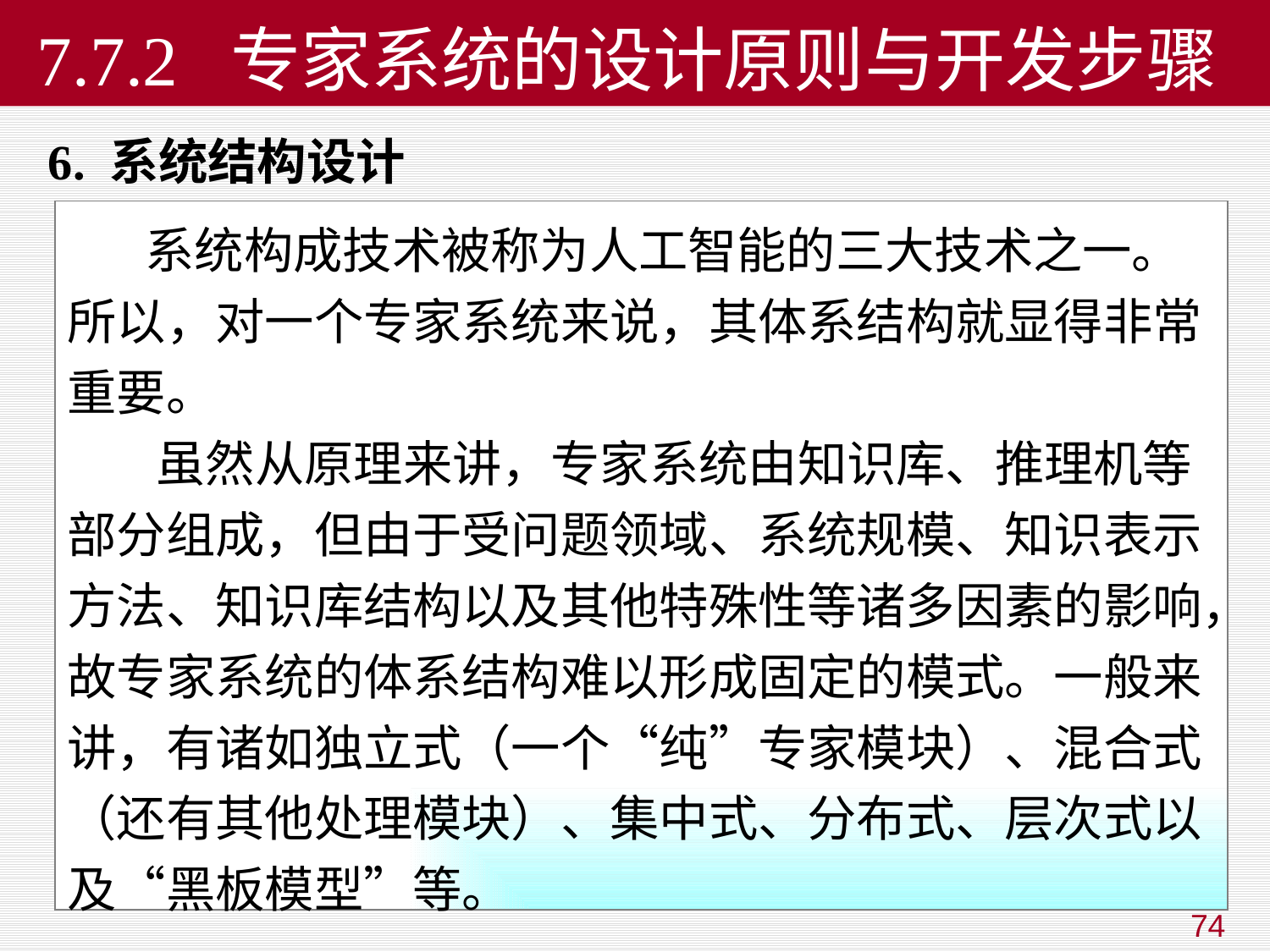

# 7.7.2  专家系统的设计原则与开发步骤
6. 系统结构设计
      系统构成技术被称为人工智能的三大技术之一。所以，对一个专家系统来说，其体系结构就显得非常重要。
       虽然从原理来讲，专家系统由知识库、推理机等部分组成，但由于受问题领域、系统规模、知识表示方法、知识库结构以及其他特殊性等诸多因素的影响，故专家系统的体系结构难以形成固定的模式。一般来讲，有诸如独立式（一个“纯”专家模块）、混合式（还有其他处理模块）、集中式、分布式、层次式以及“黑板模型”等。
74